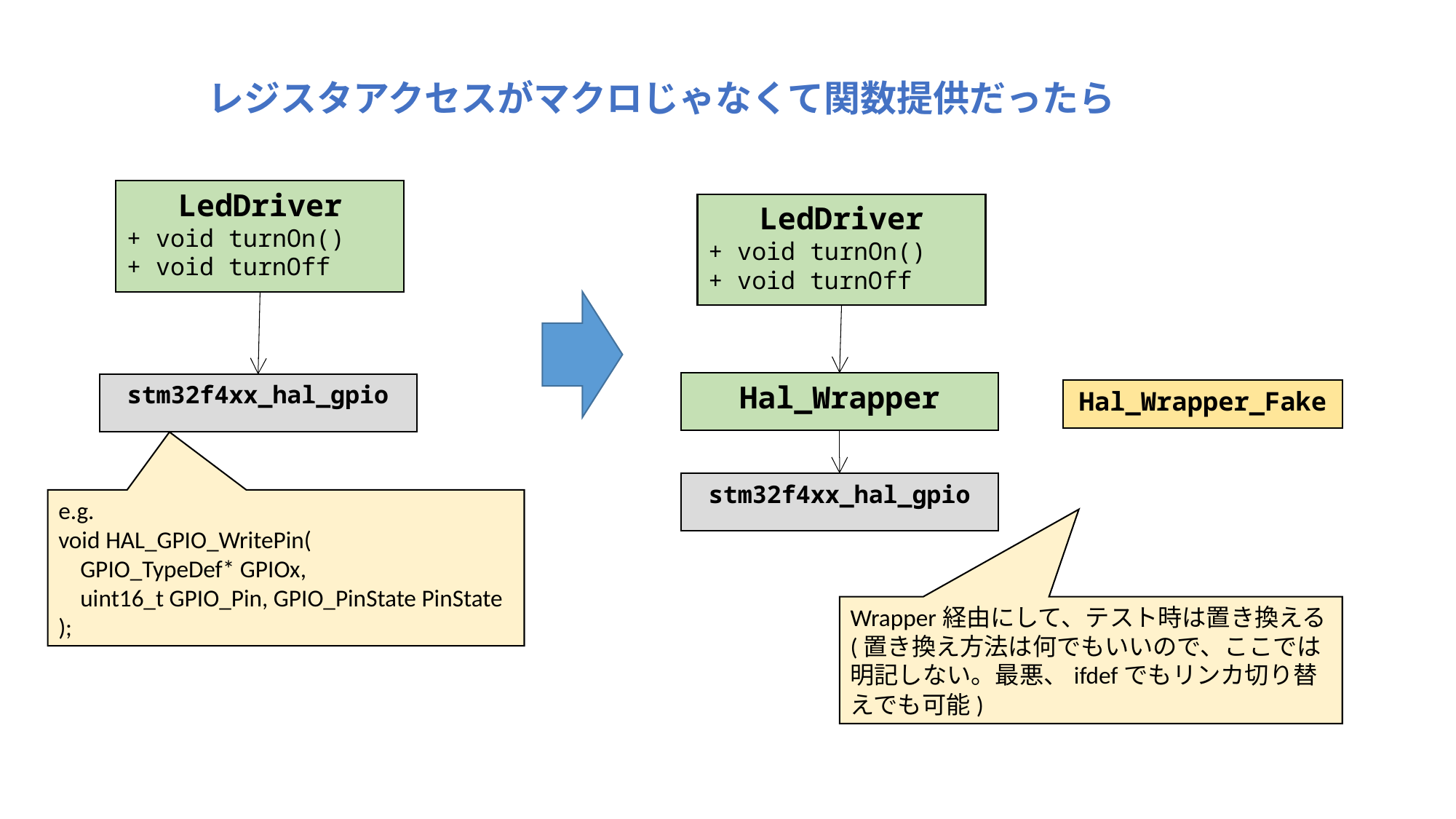

レジスタアクセスがマクロじゃなくて関数提供だったら
LedDriver
+ void turnOn()
+ void turnOff
LedDriver
+ void turnOn()
+ void turnOff

Hal_Wrapper
stm32f4xx_hal_gpio
Hal_Wrapper_Fake
stm32f4xx_hal_gpio
e.g.
void HAL_GPIO_WritePin(
    GPIO_TypeDef* GPIOx,
    uint16_t GPIO_Pin, GPIO_PinState PinState
);
Wrapper経由にして、テスト時は置き換える
(置き換え方法は何でもいいので、ここでは明記しない。最悪、ifdefでもリンカ切り替えでも可能)